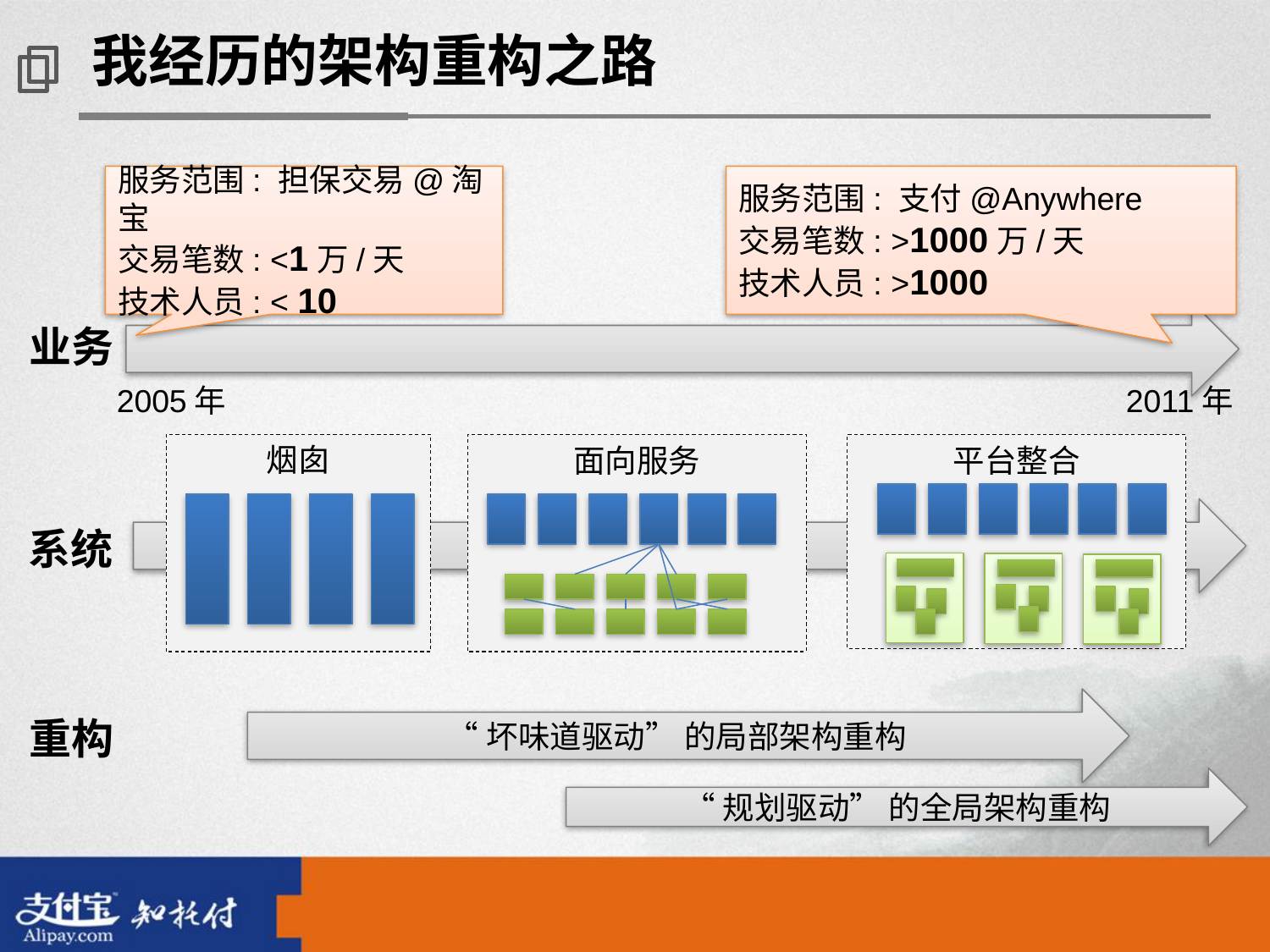

我经历的架构重构之路
服务范围: 担保交易@淘宝
交易笔数: <1万/天
技术人员: < 10
服务范围: 支付@Anywhere
交易笔数: >1000万/天
技术人员: >1000

业务
2005年
2011年
烟囱

面向服务

平台整合

系统
“坏味道驱动” 的局部架构重构
重构
“规划驱动” 的全局架构重构